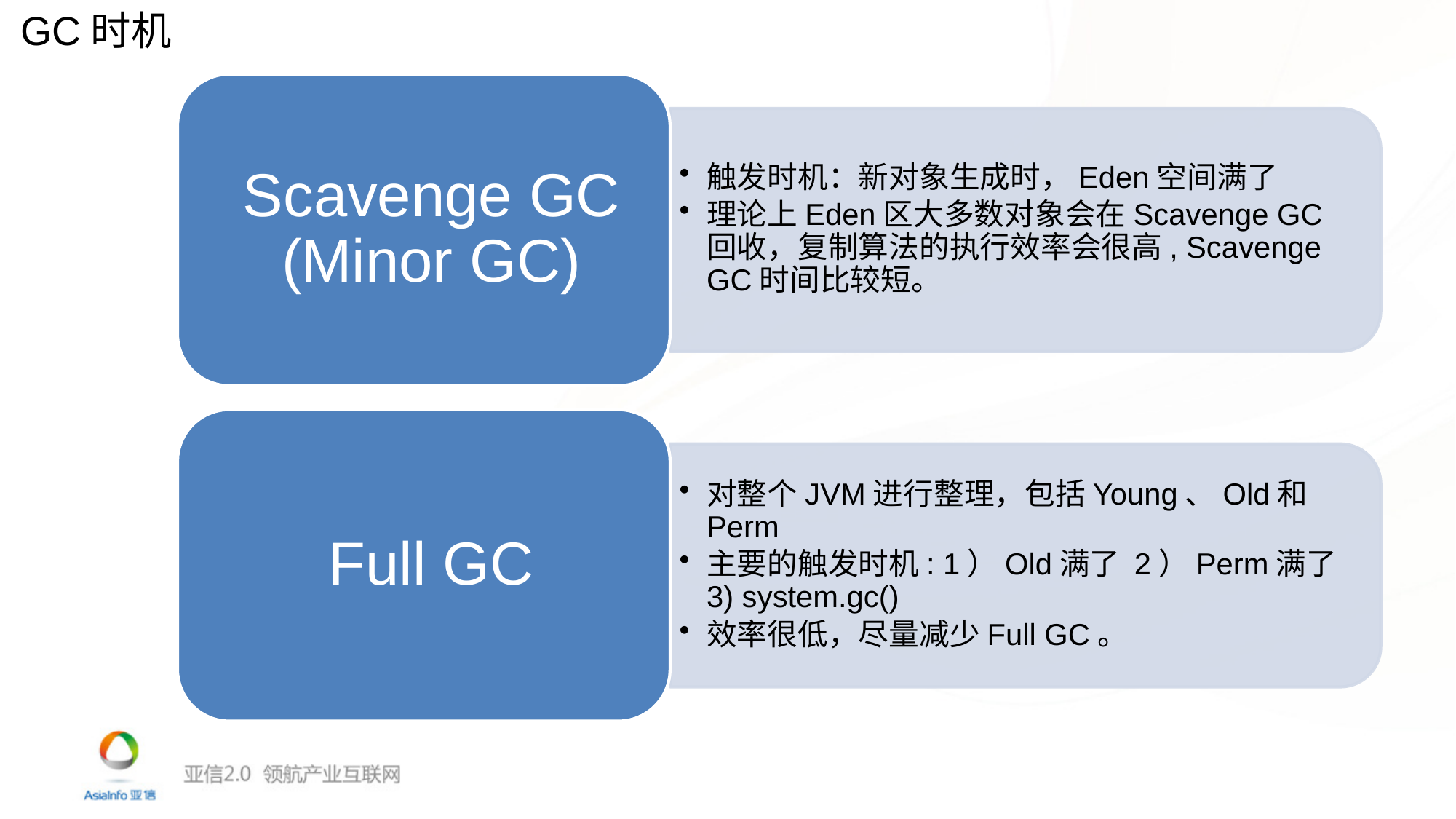

GC时机
触发时机：新对象生成时，Eden空间满了
理论上Eden区大多数对象会在Scavenge GC回收，复制算法的执行效率会很高, Scavenge GC时间比较短。
Scavenge GC (Minor GC)
对整个JVM进行整理，包括Young、Old和Perm
主要的触发时机: 1）Old满了 2）Perm满了 3) system.gc()
效率很低，尽量减少Full GC。
Full GC